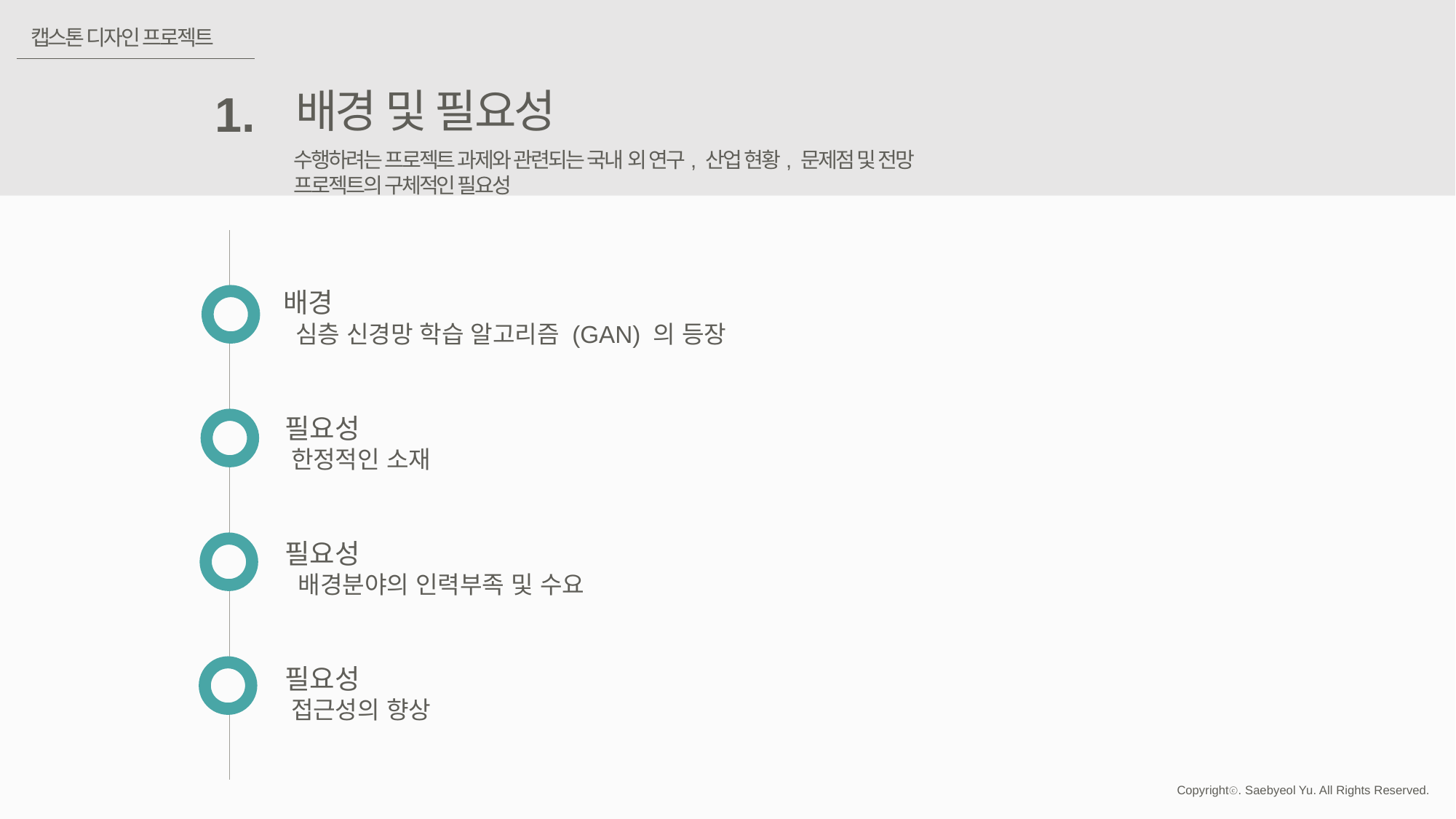

캡스톤 디자인 프로젝트
배경 및 필요성
1.
수행하려는 프로젝트 과제와 관련되는 국내 외 연구, 산업 현황, 문제점 및 전망
프로젝트의 구체적인 필요성

배경
심층 신경망 학습 알고리즘 (GAN) 의 등장
필요성
한정적인 소재
필요성
배경분야의 인력부족 및 수요
필요성
접근성의 향상